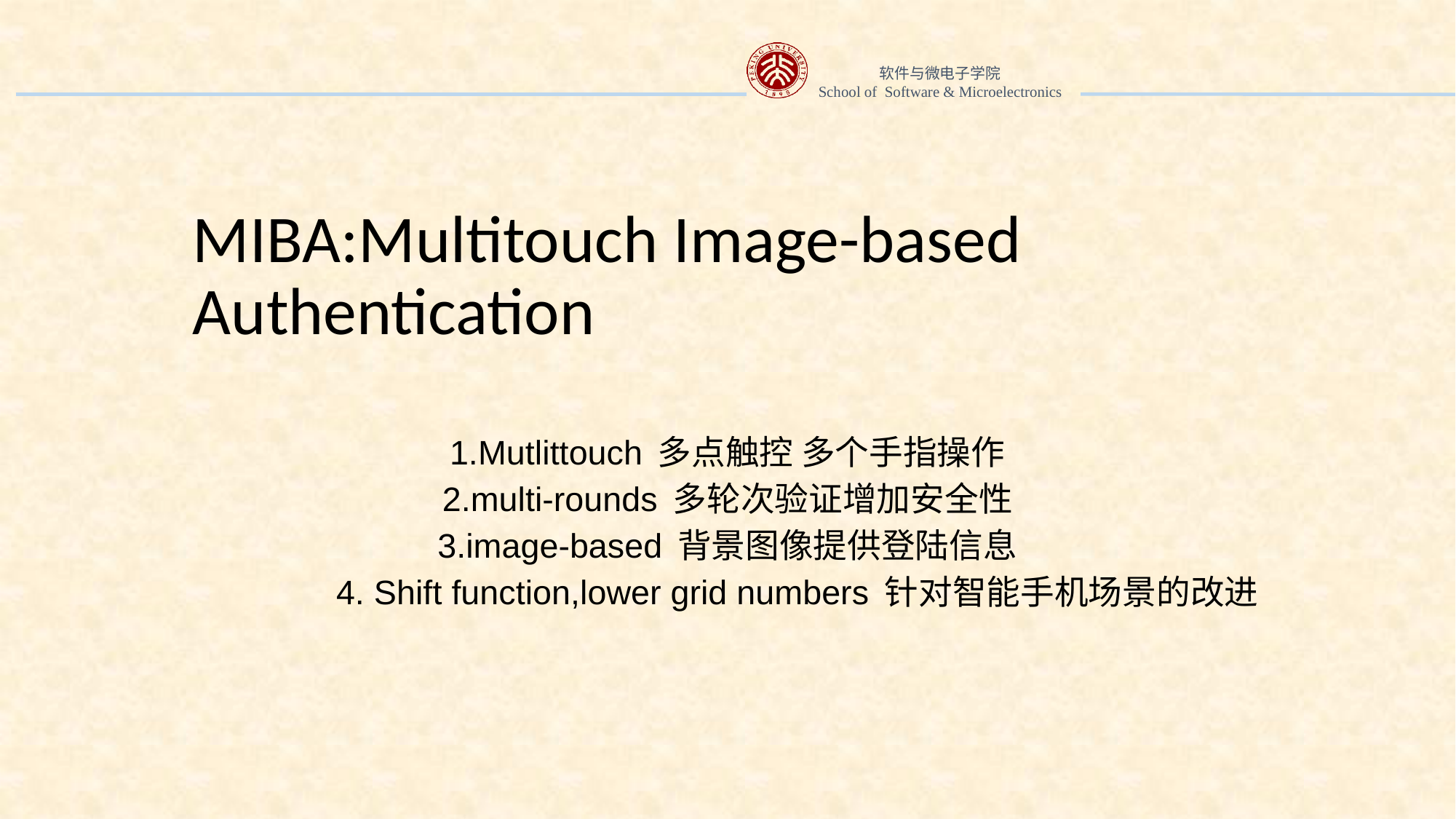

# MIBA:Multitouch Image-based Authentication
1.Mutlittouch 多点触控 多个手指操作
2.multi-rounds 多轮次验证增加安全性
3.image-based 背景图像提供登陆信息
           	4. Shift function,lower grid numbers 针对智能手机场景的改进